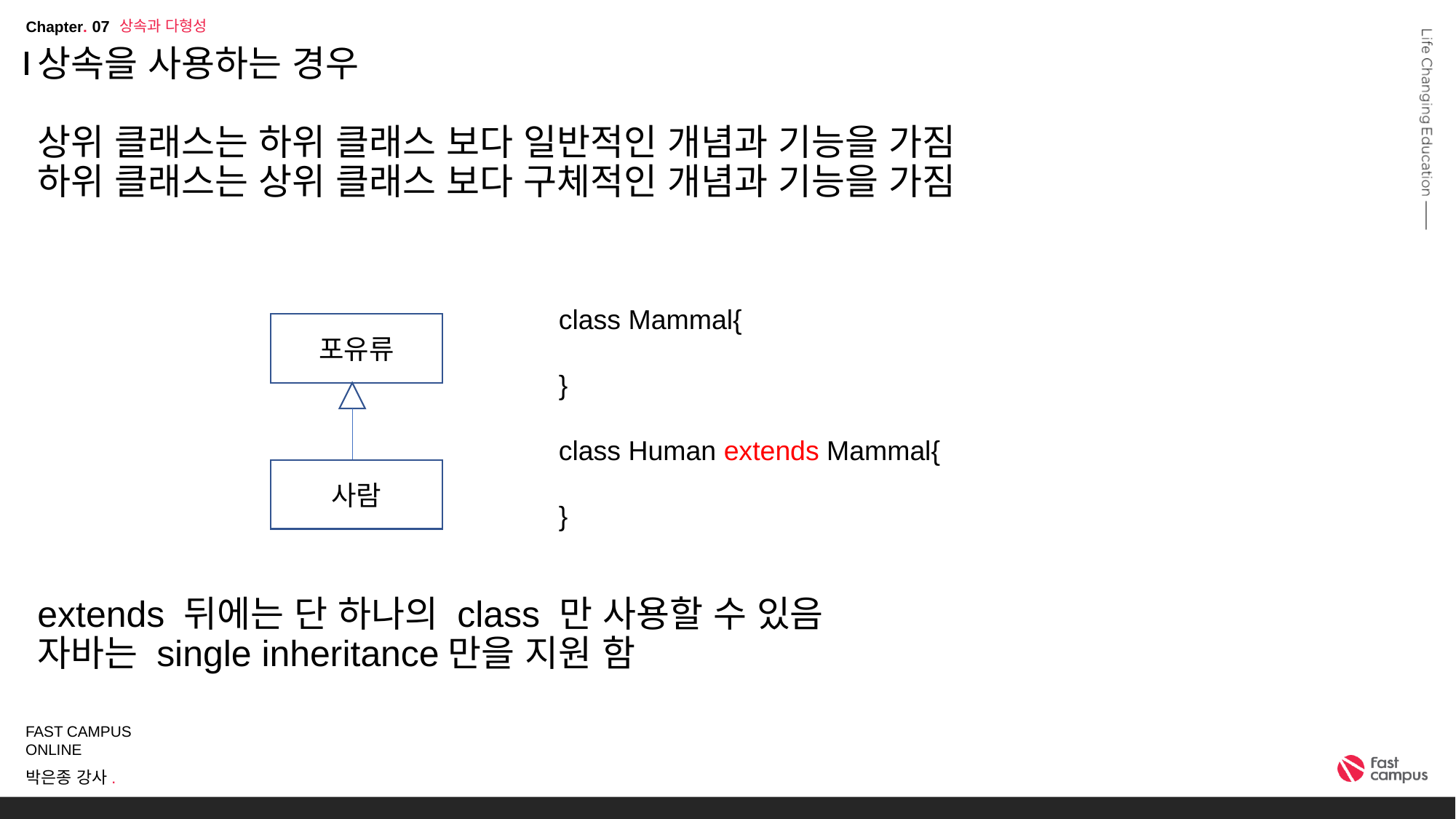

상속과 다형성
07
# 상속을 사용하는 경우 상위 클래스는 하위 클래스 보다 일반적인 개념과 기능을 가짐 하위 클래스는 상위 클래스 보다 구체적인 개념과 기능을 가짐 extends 뒤에는 단 하나의 class 만 사용할 수 있음 자바는 single inheritance만을 지원 함
class Mammal{

}

class Human extends Mammal{

}
포유류

사람